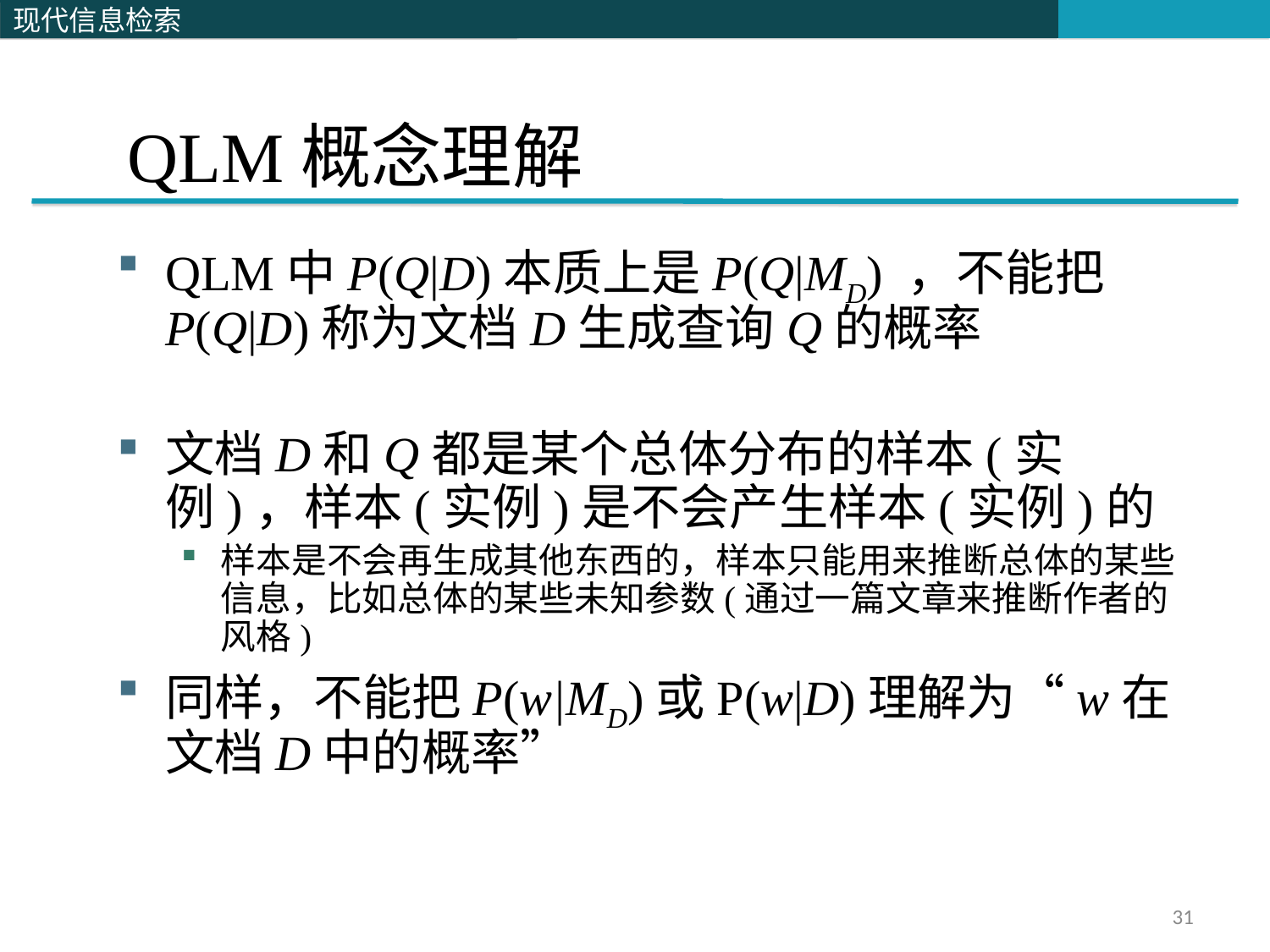

# QLM概念理解
QLM中P(Q|D)本质上是P(Q|MD) ，不能把P(Q|D)称为文档D生成查询Q的概率

文档D和Q都是某个总体分布的样本(实例)，样本(实例)是不会产生样本(实例)的
样本是不会再生成其他东西的，样本只能用来推断总体的某些信息，比如总体的某些未知参数(通过一篇文章来推断作者的风格)
同样，不能把P(w|MD)或P(w|D)理解为“w在文档D中的概率”

31